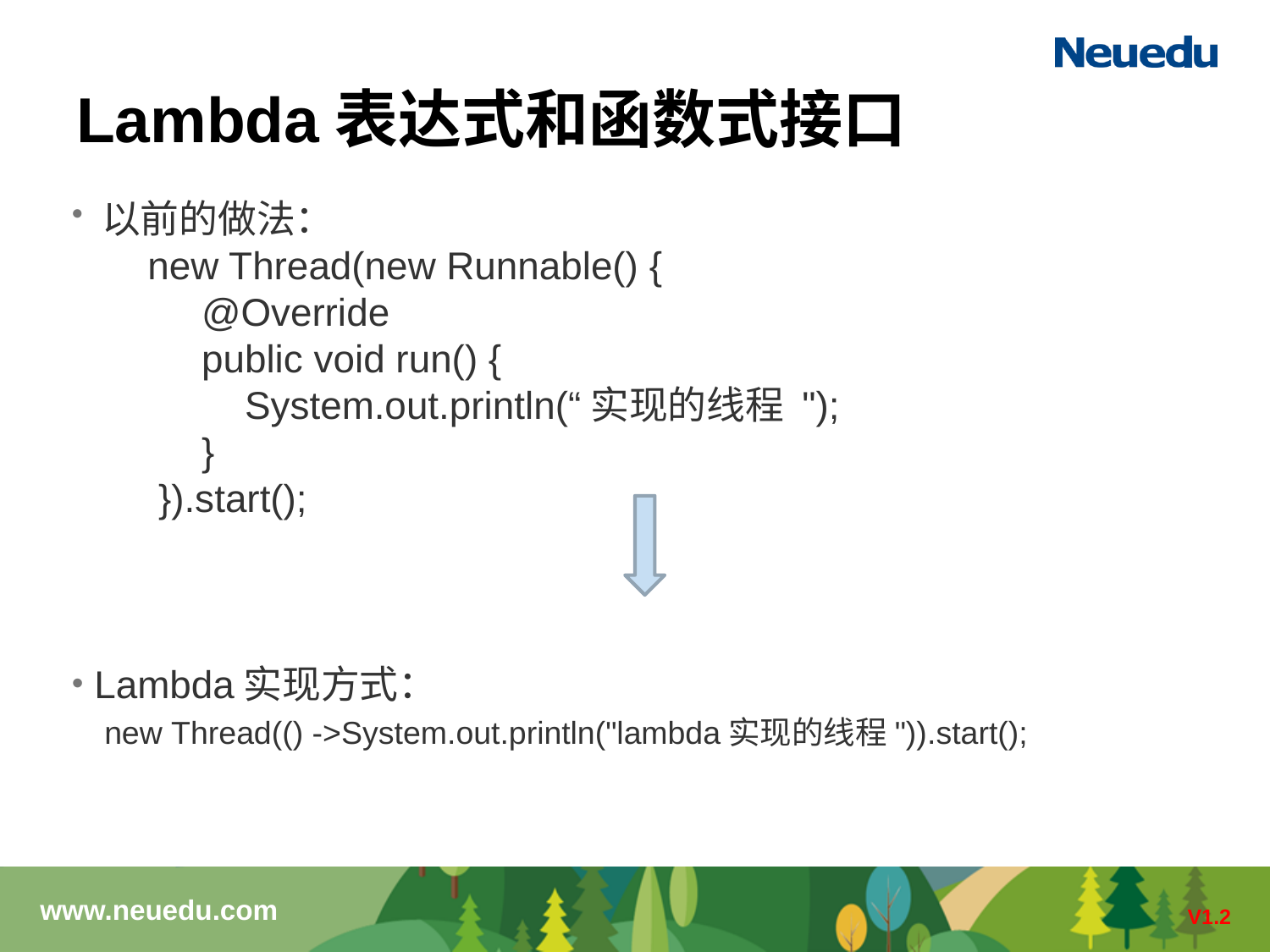

# Lambda表达式和函数式接口
 以前的做法：
       new Thread(new Runnable() {
            @Override
            public void run() {
                System.out.println(“实现的线程 ");
            }
        }).start();

 Lambda实现方式：
   new Thread(() ->System.out.println("lambda实现的线程")).start();